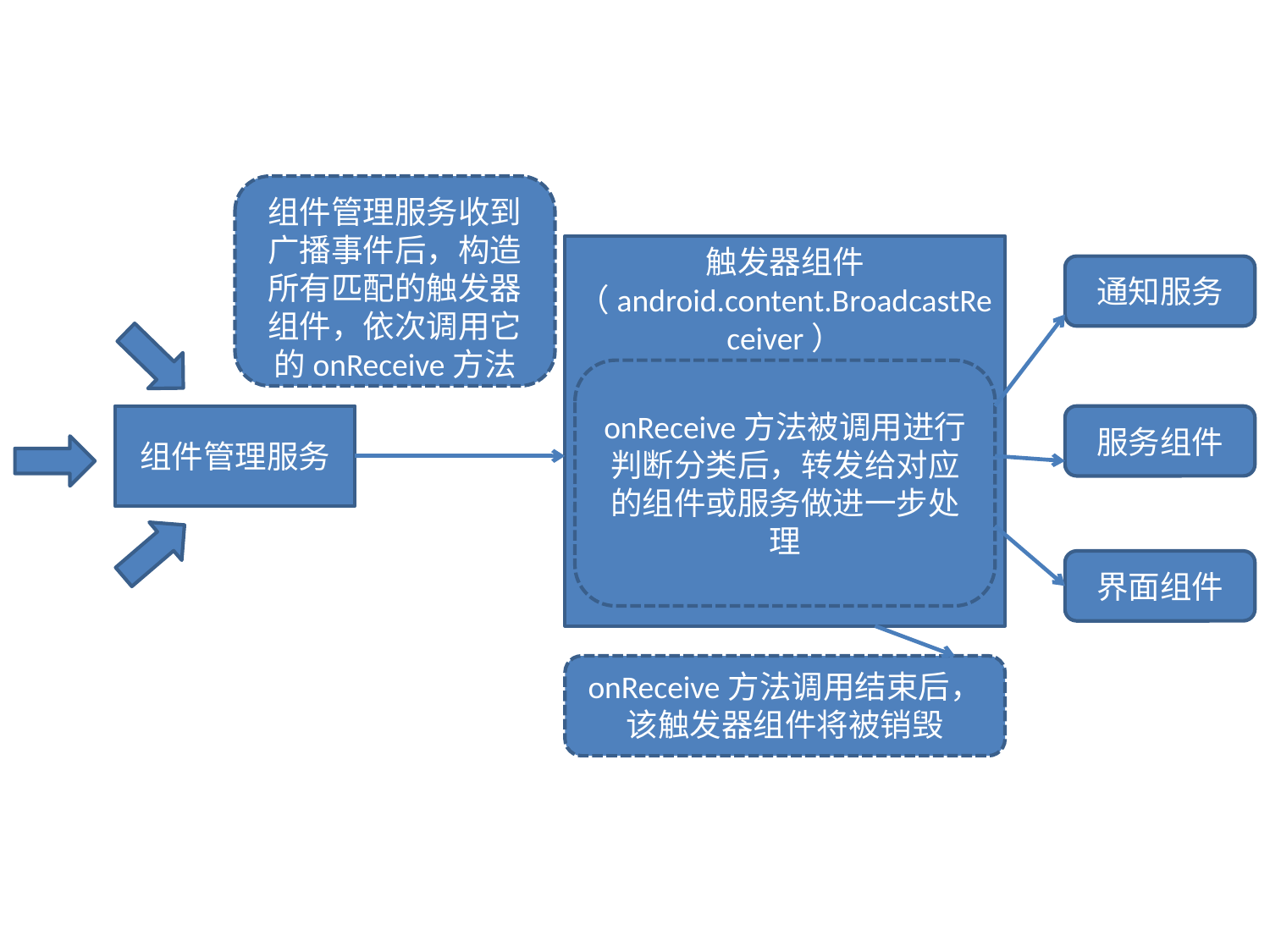

组件管理服务收到广播事件后，构造所有匹配的触发器组件，依次调用它的onReceive方法
触发器组件（android.content.BroadcastReceiver）
通知服务

onReceive方法被调用进行判断分类后，转发给对应的组件或服务做进一步处理
组件管理服务
服务组件

界面组件
onReceive方法调用结束后，该触发器组件将被销毁